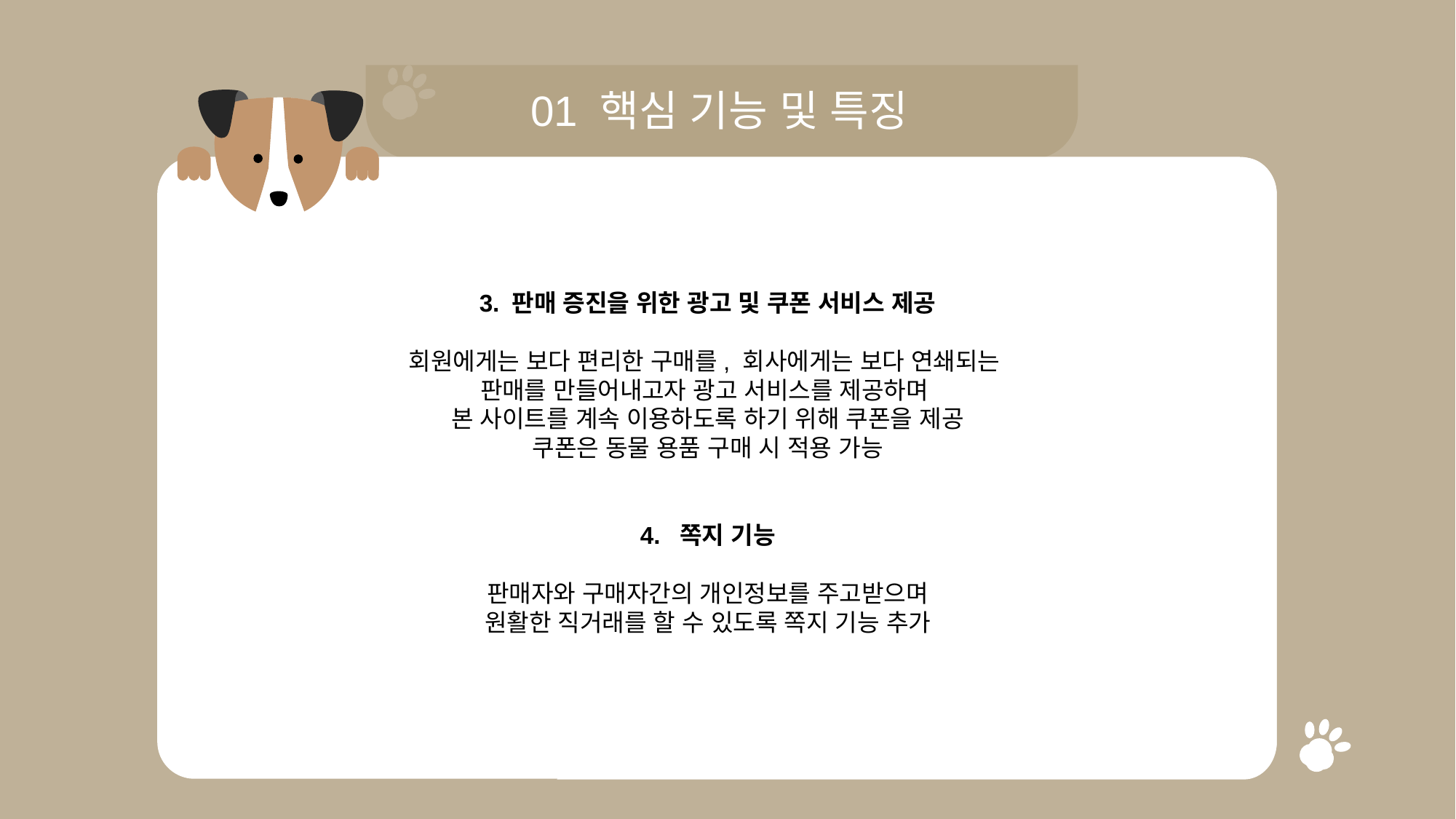

01 핵심 기능 및 특징

3. 판매 증진을 위한 광고 및 쿠폰 서비스 제공

회원에게는 보다 편리한 구매를, 회사에게는 보다 연쇄되는
판매를 만들어내고자 광고 서비스를 제공하며
본 사이트를 계속 이용하도록 하기 위해 쿠폰을 제공
쿠폰은 동물 용품 구매 시 적용 가능

4.  쪽지 기능

판매자와 구매자간의 개인정보를 주고받으며
원활한 직거래를 할 수 있도록 쪽지 기능 추가

Add Diary

Edit Diary